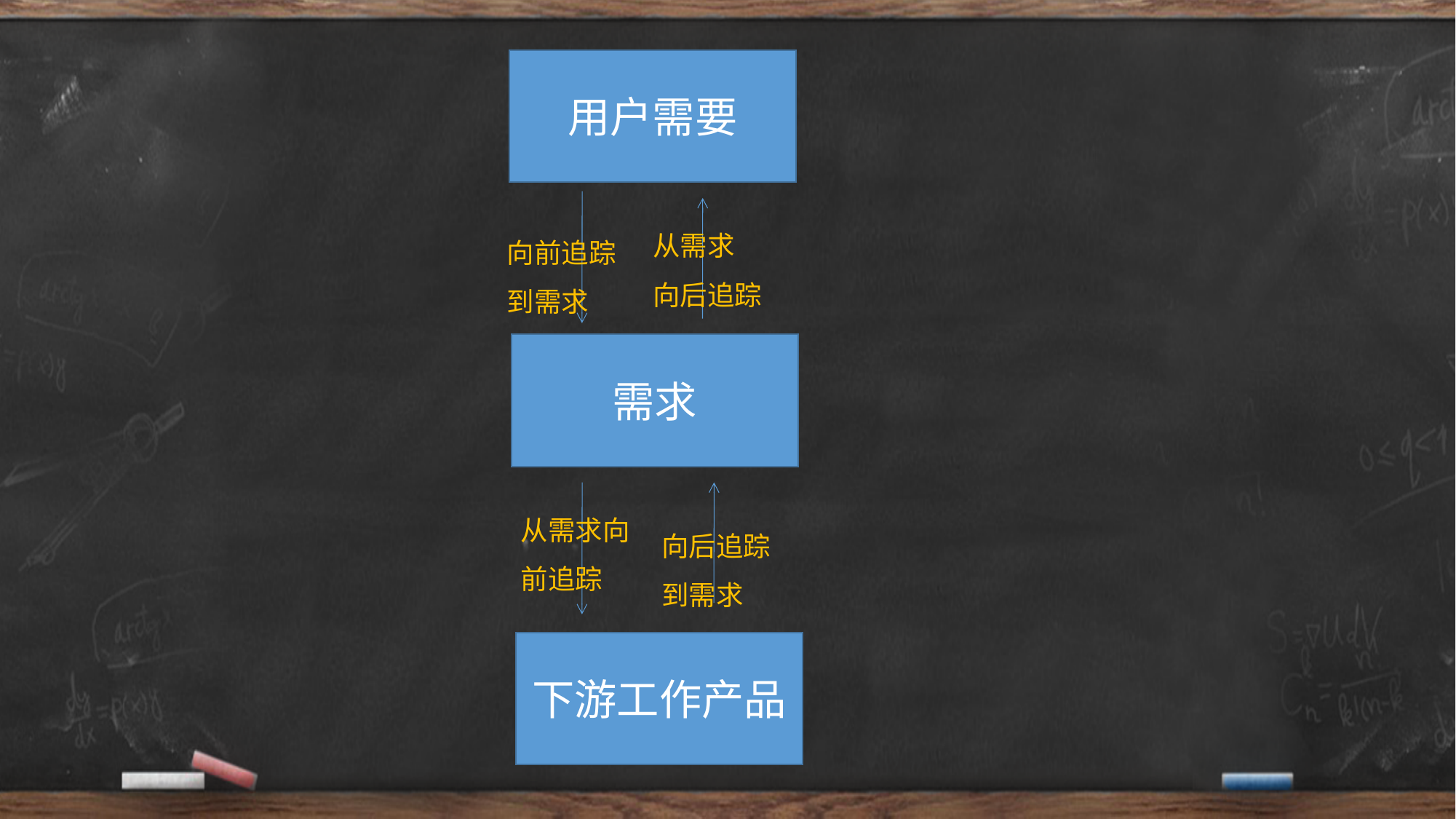

用户需要
从需求
向后追踪
向前追踪
到需求
需求
从需求向
前追踪
向后追踪
到需求
下游工作产品